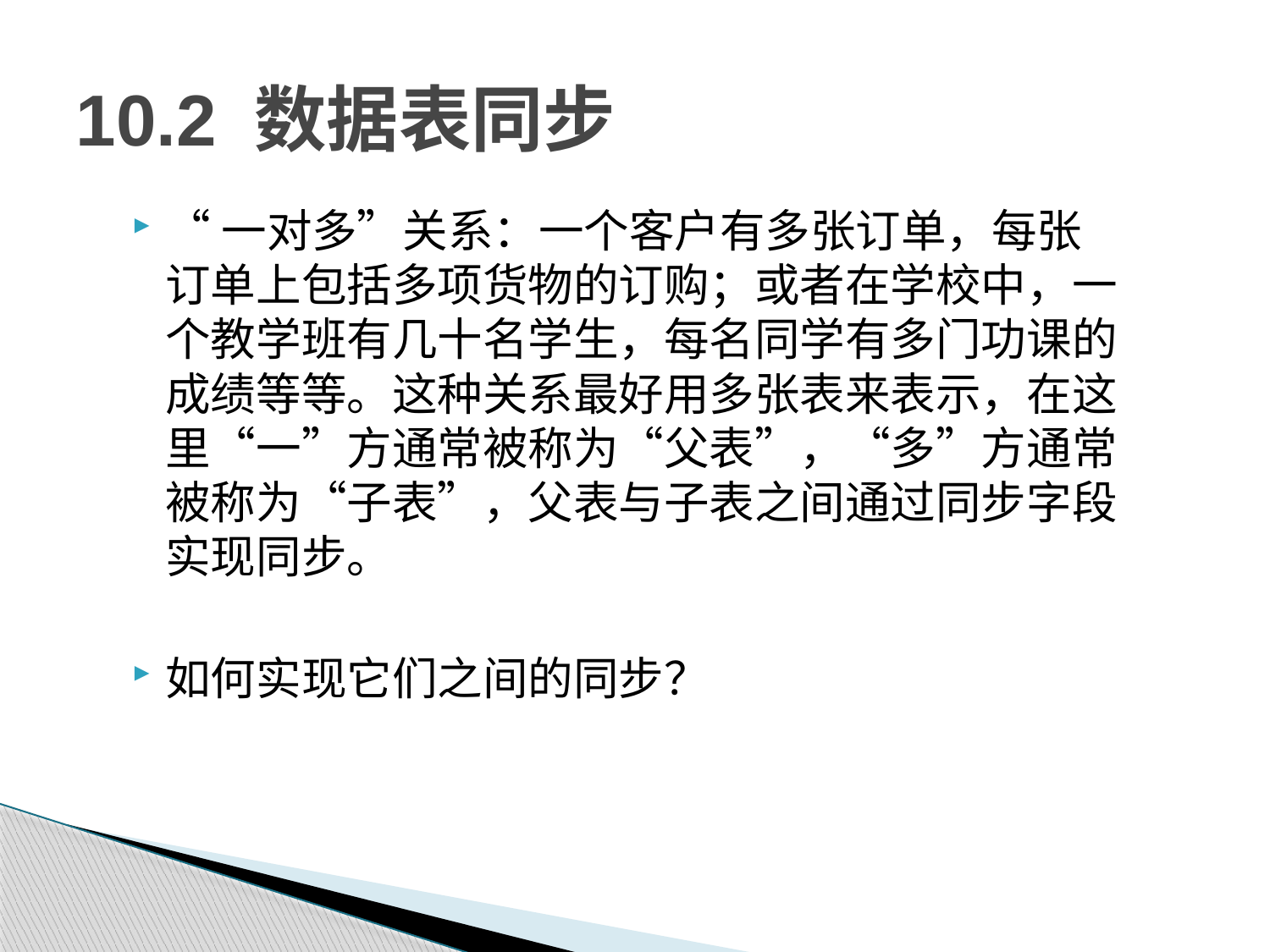

# 10.2 数据表同步
“一对多”关系：一个客户有多张订单，每张订单上包括多项货物的订购；或者在学校中，一个教学班有几十名学生，每名同学有多门功课的成绩等等。这种关系最好用多张表来表示，在这里“一”方通常被称为“父表”，“多”方通常被称为“子表”，父表与子表之间通过同步字段实现同步。

如何实现它们之间的同步？